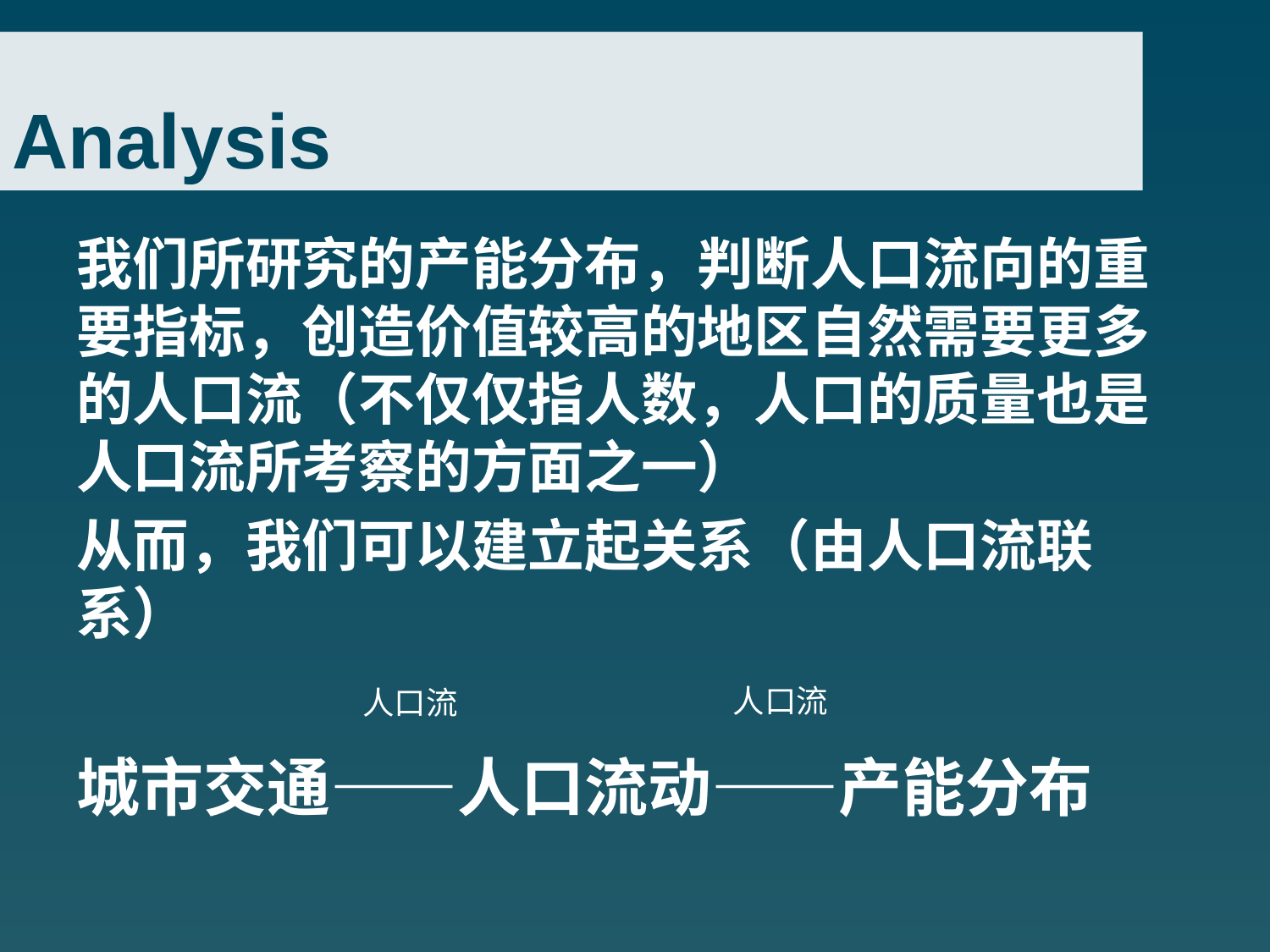

# Analysis
我们所研究的产能分布，判断人口流向的重要指标，创造价值较高的地区自然需要更多的人口流（不仅仅指人数，人口的质量也是人口流所考察的方面之一）
从而，我们可以建立起关系（由人口流联系）

城市交通——人口流动——产能分布
人口流
人口流